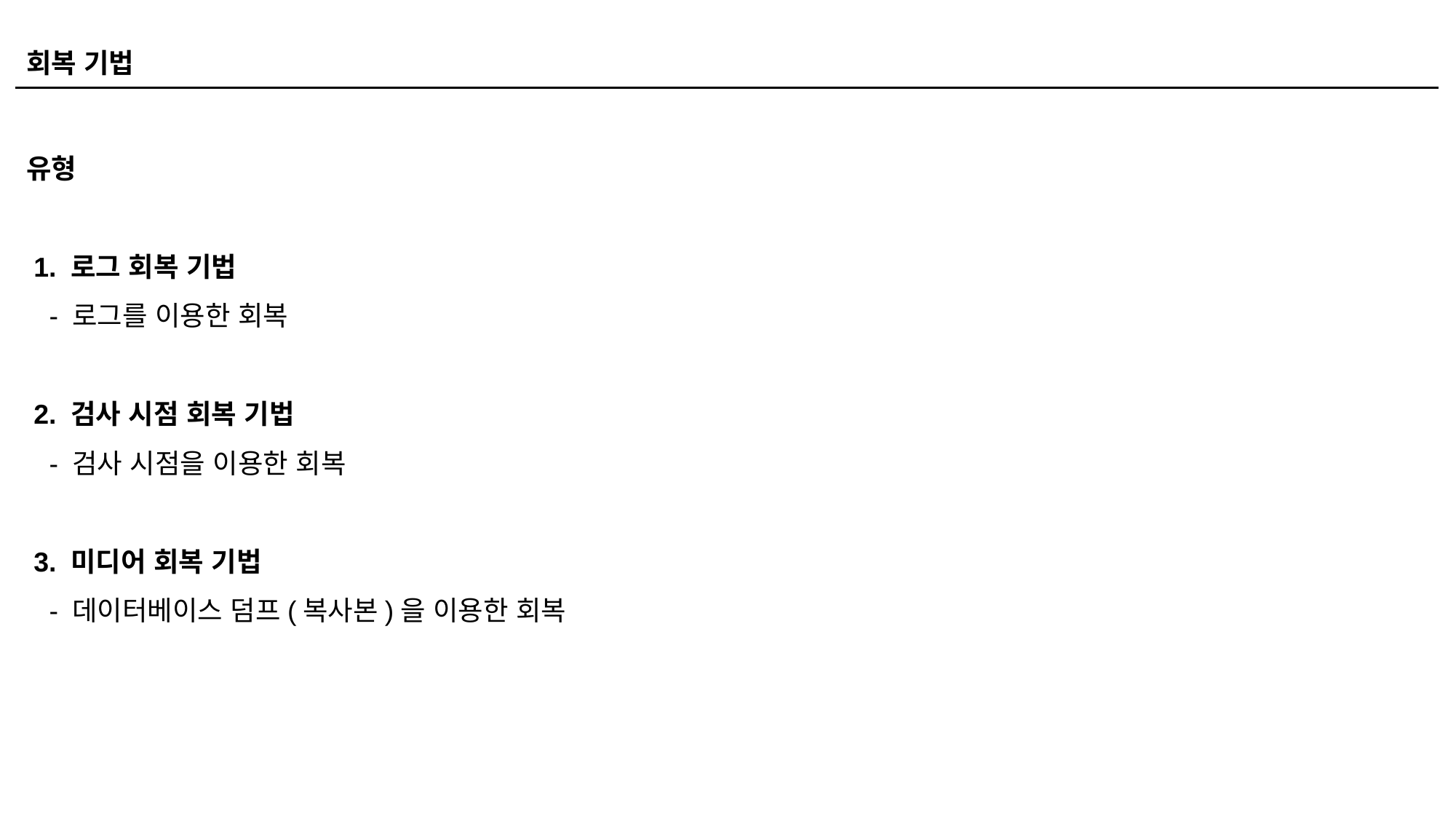

회복 기법
유형

 1. 로그 회복 기법
   - 로그를 이용한 회복

 2. 검사 시점 회복 기법
   - 검사 시점을 이용한 회복

 3. 미디어 회복 기법
   - 데이터베이스 덤프(복사본)을 이용한 회복